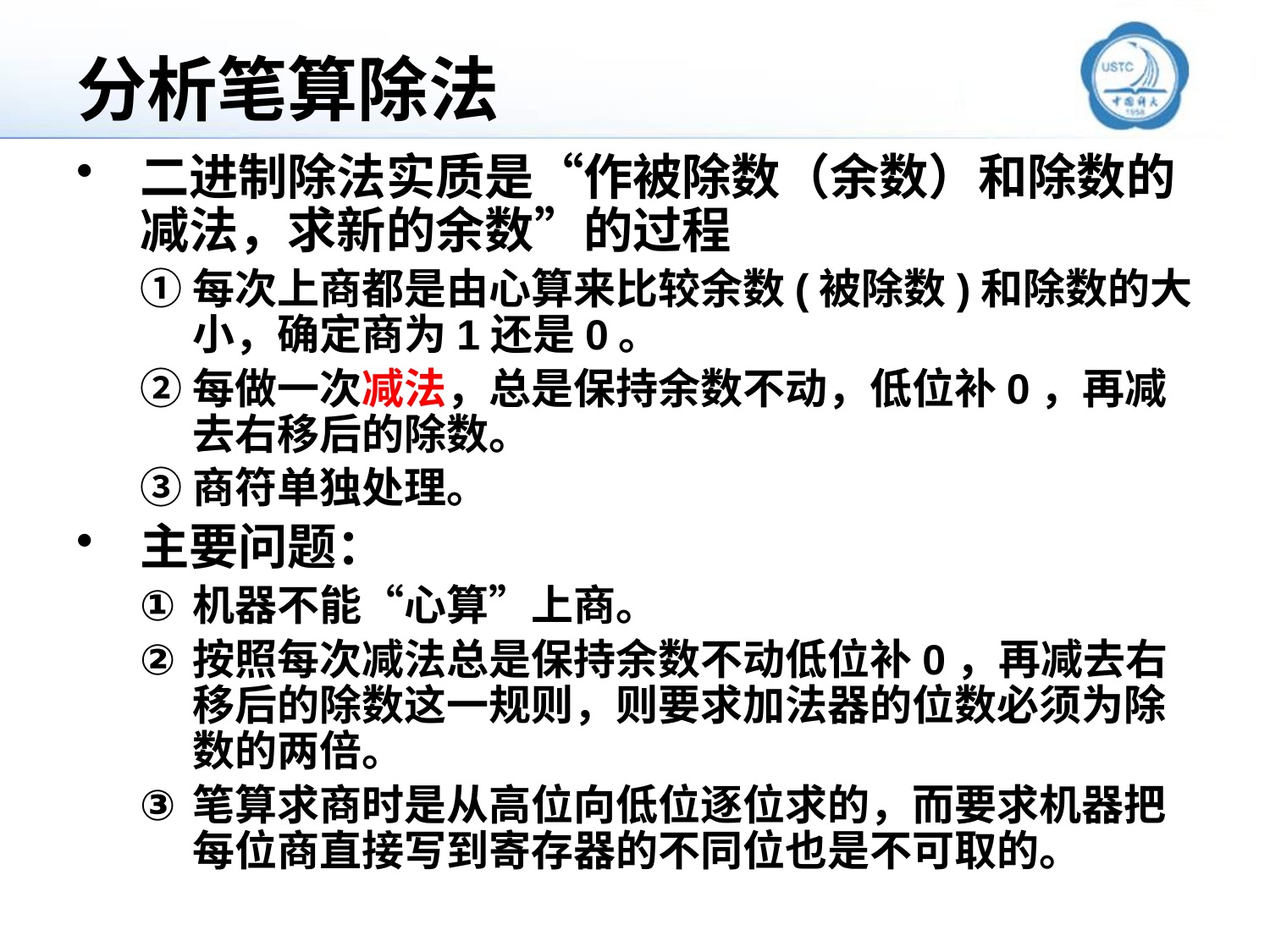

# 分析笔算除法
二进制除法实质是“作被除数（余数）和除数的减法，求新的余数”的过程
①每次上商都是由心算来比较余数(被除数)和除数的大小，确定商为1还是0。
②每做一次减法，总是保持余数不动，低位补0，再减去右移后的除数。
③商符单独处理。
主要问题：
机器不能“心算”上商。
按照每次减法总是保持余数不动低位补0，再减去右移后的除数这一规则，则要求加法器的位数必须为除数的两倍。
笔算求商时是从高位向低位逐位求的，而要求机器把每位商直接写到寄存器的不同位也是不可取的。